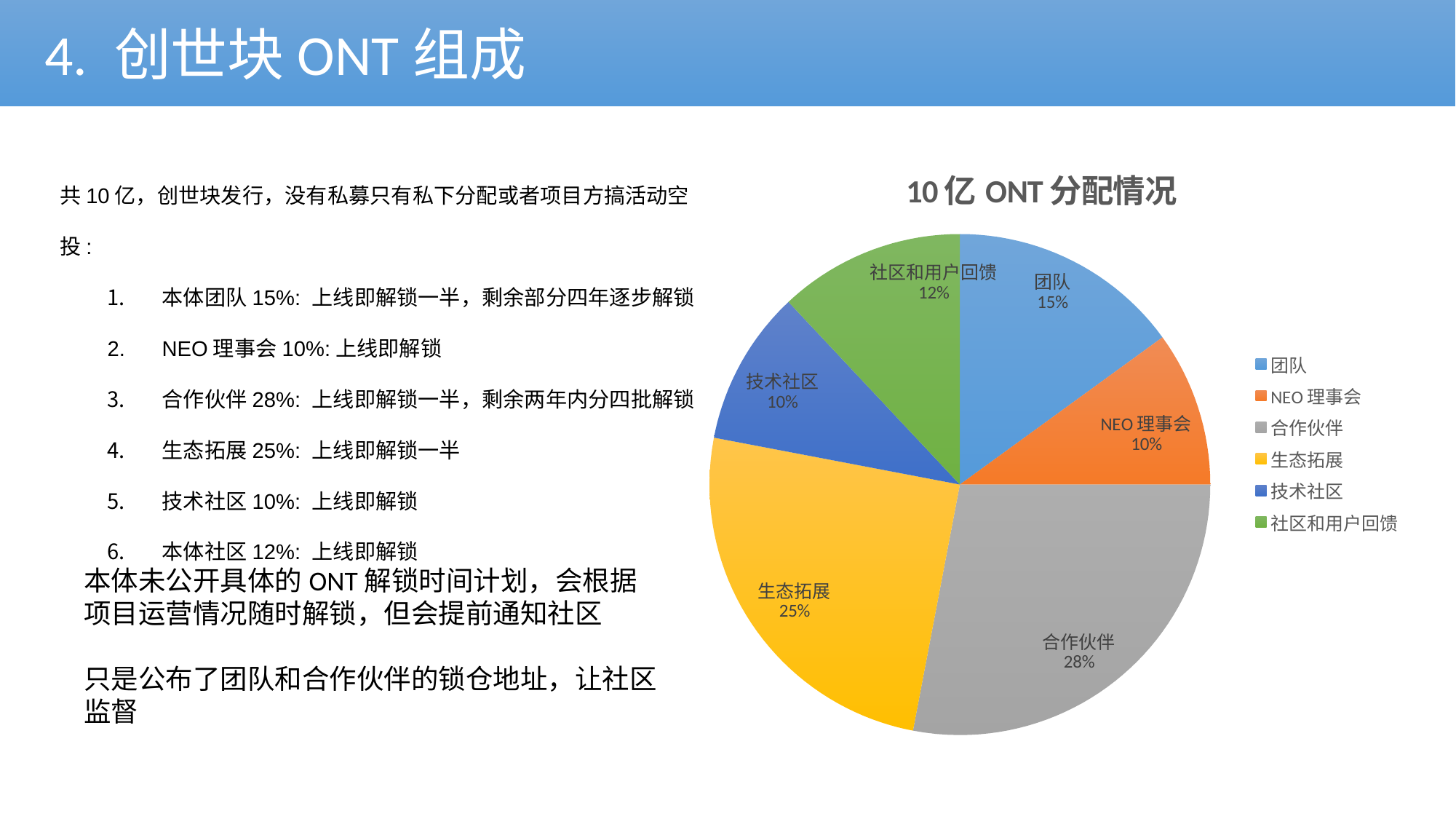

4. 创世块ONT组成

### Chart:

| Category | 10亿ONT分配情况 |
|---|---|
| 团队 | 0.15 |
| NEO理事会 | 0.1 |
| 合作伙伴 | 0.28 |
| 生态拓展 | 0.25 |
| 技术社区 | 0.1 |
| 社区和用户回馈 | 0.12 |
共10亿，创世块发行，没有私募只有私下分配或者项目方搞活动空投:
本体团队15%: 上线即解锁一半，剩余部分四年逐步解锁
NEO理事会10%:上线即解锁
合作伙伴28%: 上线即解锁一半，剩余两年内分四批解锁
生态拓展25%: 上线即解锁一半
技术社区10%: 上线即解锁
本体社区12%: 上线即解锁
本体未公开具体的ONT解锁时间计划，会根据项目运营情况随时解锁，但会提前通知社区

只是公布了团队和合作伙伴的锁仓地址，让社区监督